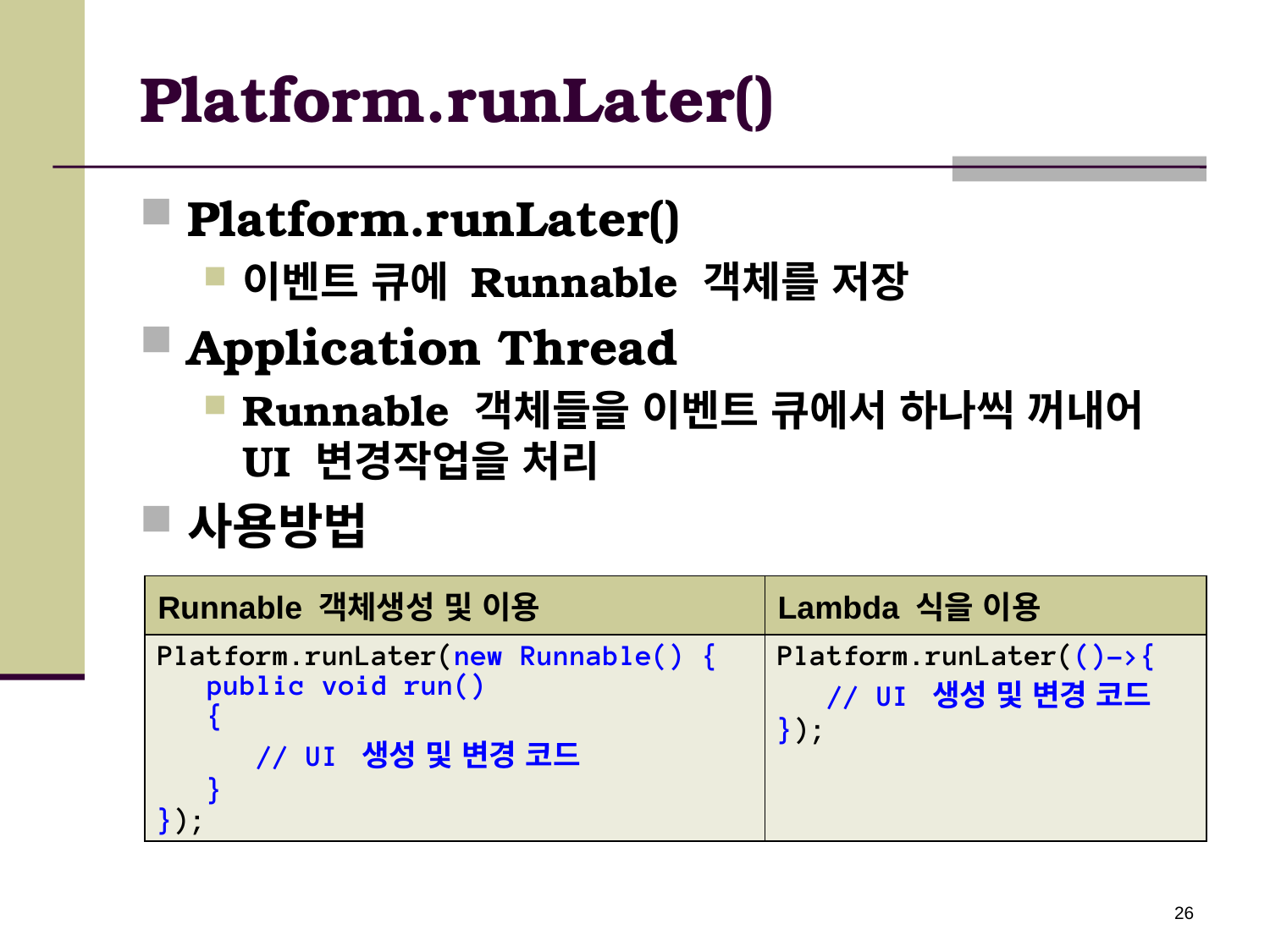

# Platform.runLater()
Platform.runLater()
이벤트 큐에 Runnable 객체를 저장
Application Thread
Runnable 객체들을 이벤트 큐에서 하나씩 꺼내어 UI 변경작업을 처리
사용방법
| Runnable 객체생성 및 이용 | Lambda 식을 이용 |
| --- | --- |
| Platform.runLater(new Runnable() { public void run() { // UI 생성 및 변경 코드 } }); | Platform.runLater(()->{ // UI 생성 및 변경 코드 }); |
26